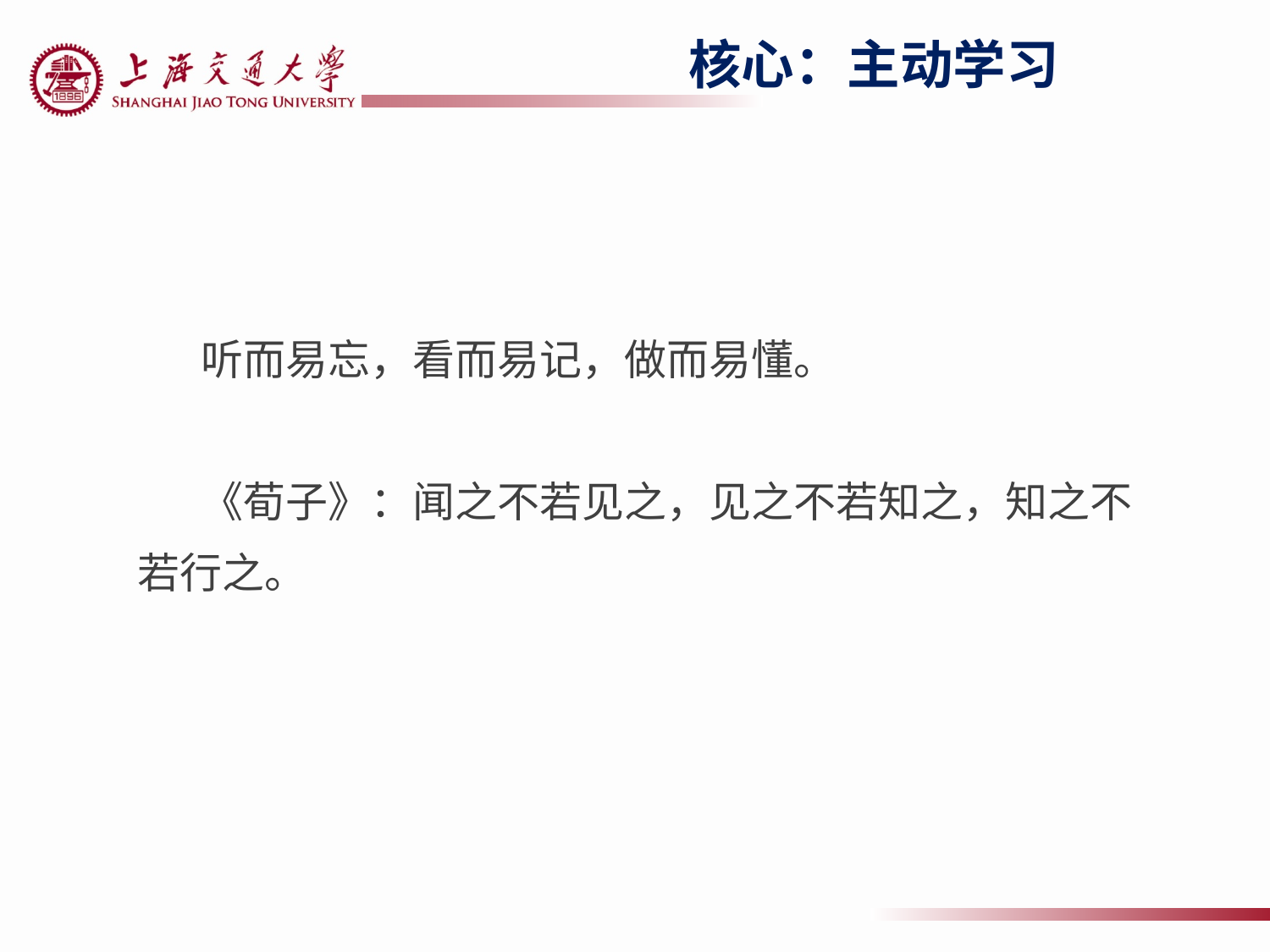

核心：主动学习
听而易忘，看而易记，做而易懂。

《荀子》：闻之不若见之，见之不若知之，知之不若行之。